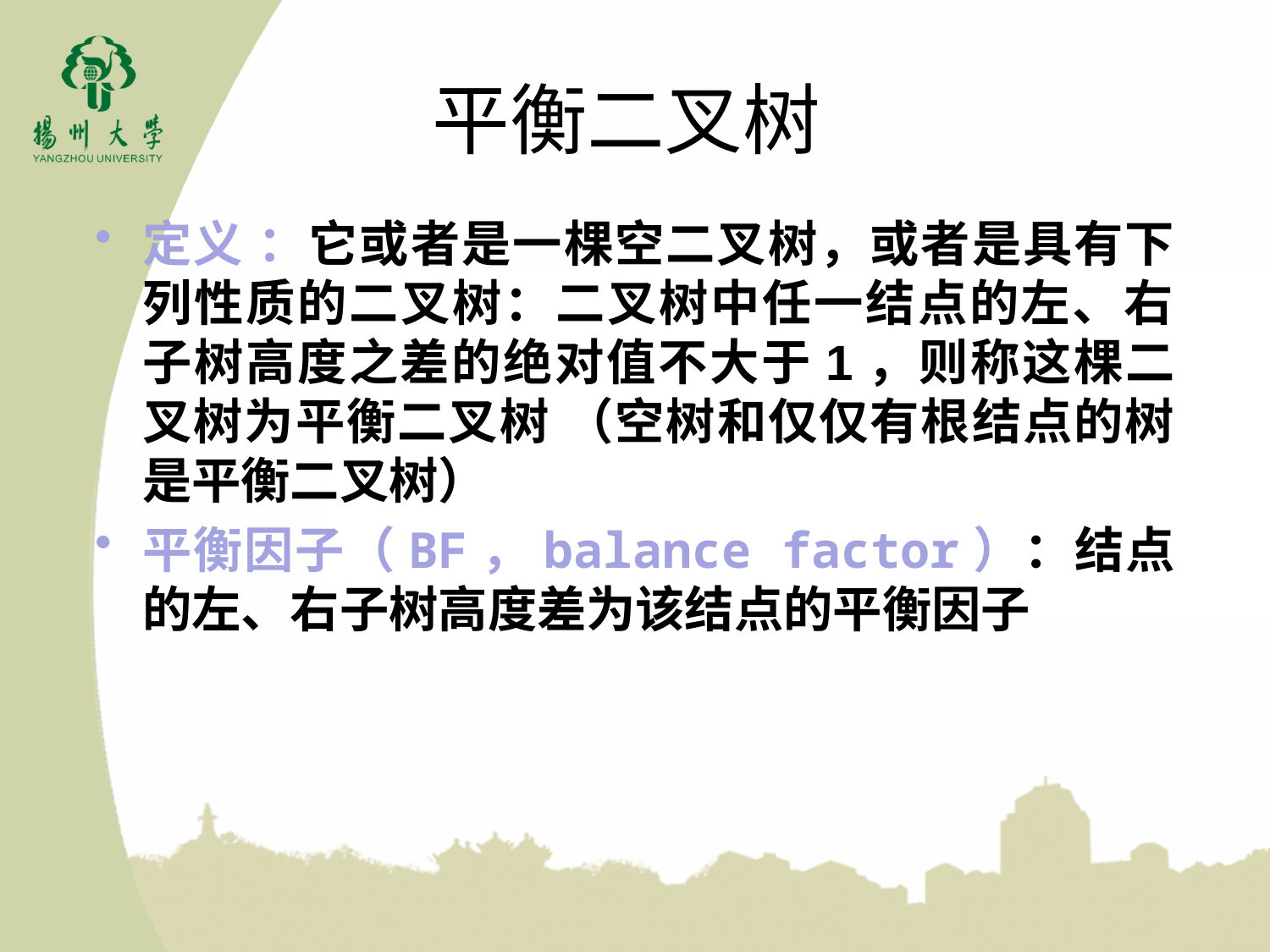

# 平衡二叉树
定义 ：它或者是一棵空二叉树，或者是具有下列性质的二叉树：二叉树中任一结点的左、右子树高度之差的绝对值不大于1，则称这棵二叉树为平衡二叉树 （空树和仅仅有根结点的树是平衡二叉树）
平衡因子（BF，balance factor）：结点的左、右子树高度差为该结点的平衡因子
32